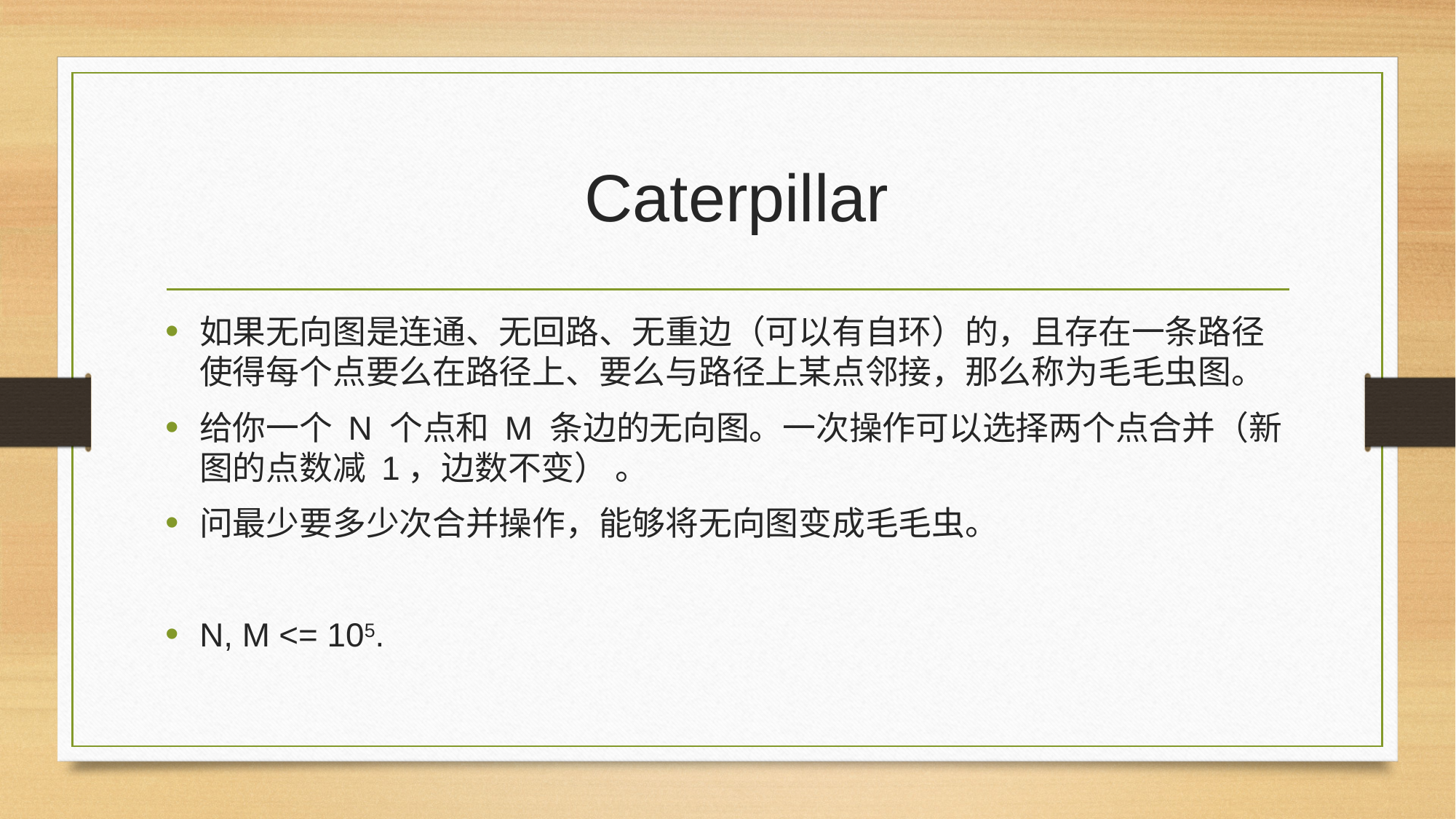

# Caterpillar
如果无向图是连通、无回路、无重边（可以有自环）的，且存在一条路径使得每个点要么在路径上、要么与路径上某点邻接，那么称为毛毛虫图。
给你一个 N 个点和 M 条边的无向图。一次操作可以选择两个点合并（新图的点数减 1，边数不变） 。
问最少要多少次合并操作，能够将无向图变成毛毛虫。

N, M <= 105.